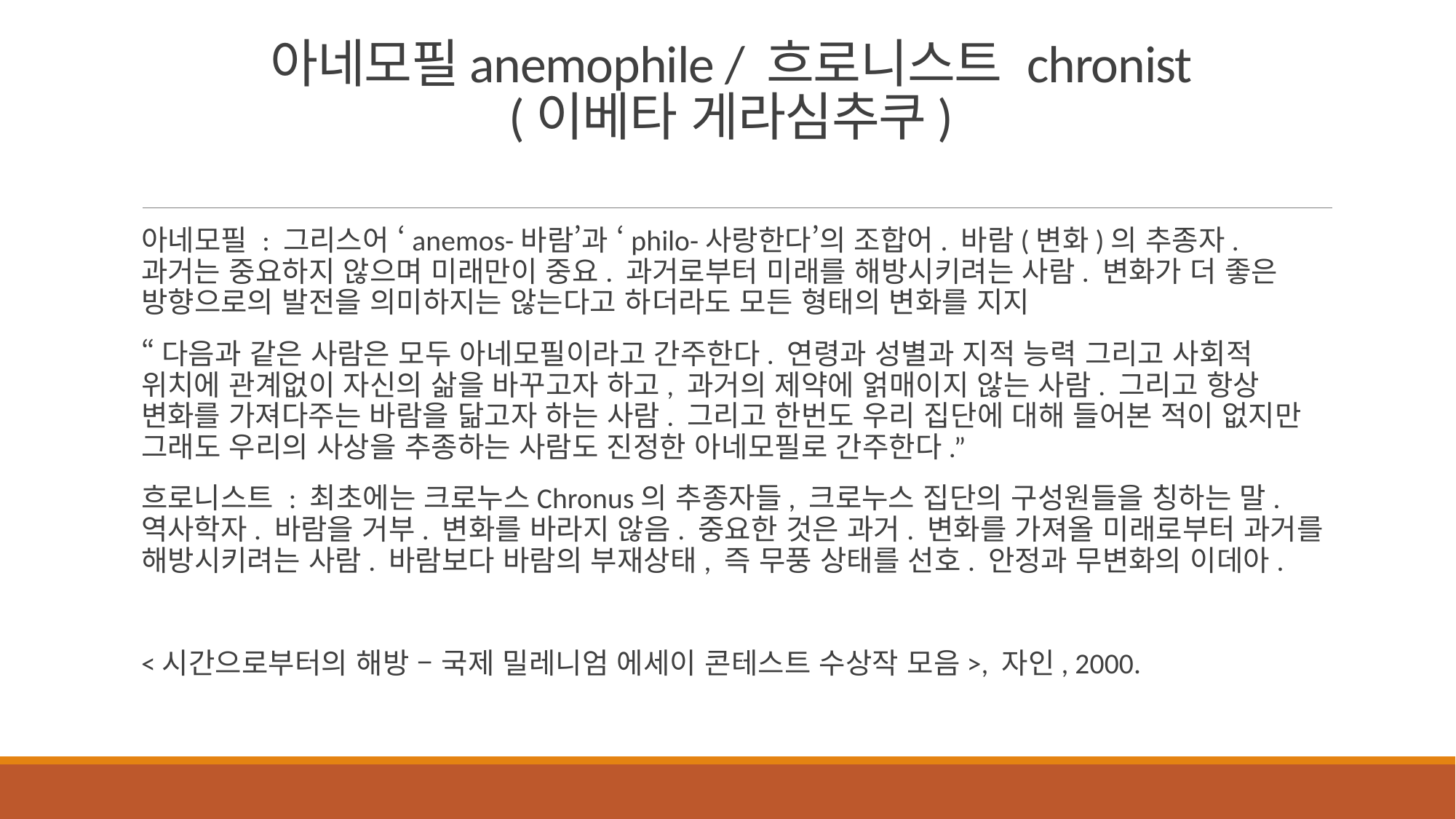

# 아네모필anemophile / 흐로니스트 chronist (이베타 게라심추쿠)
아네모필 : 그리스어 ‘anemos-바람’과 ‘philo-사랑한다’의 조합어. 바람(변화)의 추종자. 과거는 중요하지 않으며 미래만이 중요. 과거로부터 미래를 해방시키려는 사람. 변화가 더 좋은 방향으로의 발전을 의미하지는 않는다고 하더라도 모든 형태의 변화를 지지
“다음과 같은 사람은 모두 아네모필이라고 간주한다. 연령과 성별과 지적 능력 그리고 사회적 위치에 관계없이 자신의 삶을 바꾸고자 하고, 과거의 제약에 얽매이지 않는 사람. 그리고 항상 변화를 가져다주는 바람을 닮고자 하는 사람. 그리고 한번도 우리 집단에 대해 들어본 적이 없지만 그래도 우리의 사상을 추종하는 사람도 진정한 아네모필로 간주한다.”
흐로니스트 : 최초에는 크로누스Chronus의 추종자들, 크로누스 집단의 구성원들을 칭하는 말. 역사학자. 바람을 거부. 변화를 바라지 않음. 중요한 것은 과거. 변화를 가져올 미래로부터 과거를 해방시키려는 사람. 바람보다 바람의 부재상태, 즉 무풍 상태를 선호. 안정과 무변화의 이데아.

<시간으로부터의 해방 – 국제 밀레니엄 에세이 콘테스트 수상작 모음>, 자인, 2000.